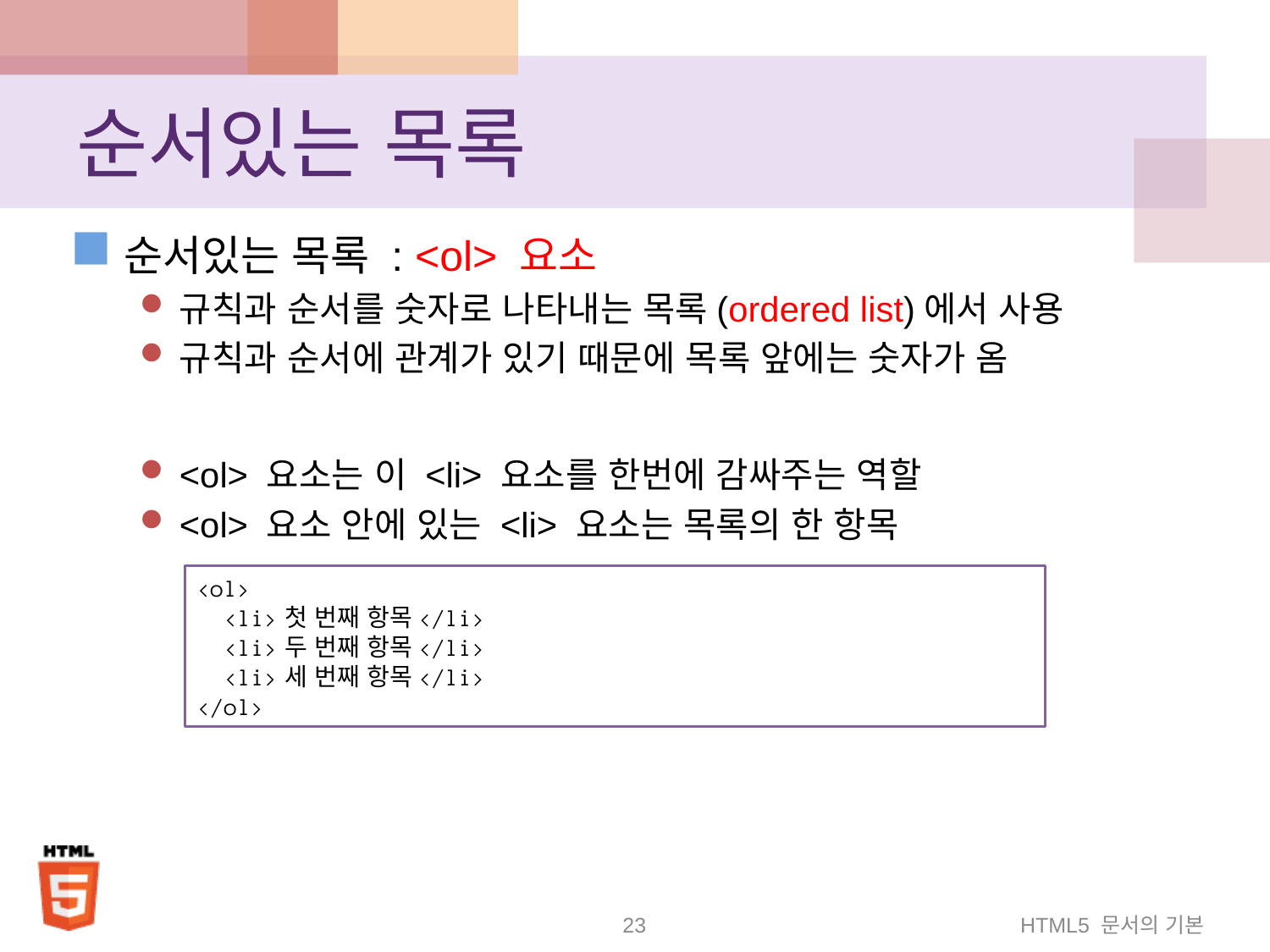

# 순서있는 목록
순서있는 목록 : <ol> 요소
규칙과 순서를 숫자로 나타내는 목록(ordered list)에서 사용
규칙과 순서에 관계가 있기 때문에 목록 앞에는 숫자가 옴

<ol> 요소는 이 <li> 요소를 한번에 감싸주는 역할
<ol> 요소 안에 있는 <li> 요소는 목록의 한 항목
<ol>
  <li>첫 번째 항목</li>
  <li>두 번째 항목</li>
  <li>세 번째 항목</li>
</ol>
23
HTML5 문서의 기본